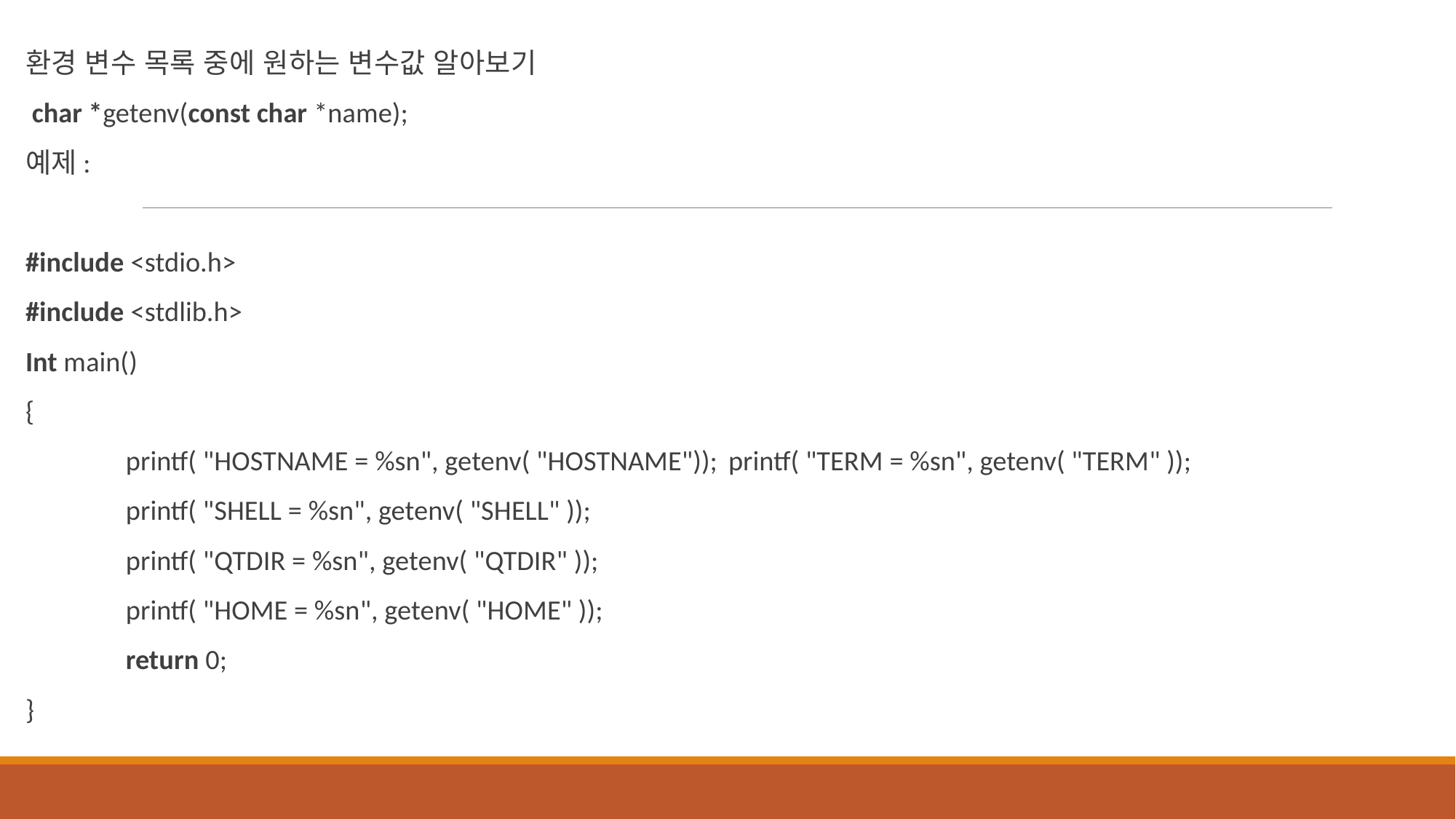

환경 변수 목록 중에 원하는 변수값 알아보기
 char *getenv(const char *name);
예제:

#include <stdio.h>
#include <stdlib.h>
Int main()
{
	printf( "HOSTNAME = %sn", getenv( "HOSTNAME")); 	printf( "TERM = %sn", getenv( "TERM" ));
	printf( "SHELL = %sn", getenv( "SHELL" ));
	printf( "QTDIR = %sn", getenv( "QTDIR" ));
	printf( "HOME = %sn", getenv( "HOME" ));
	return 0;
}